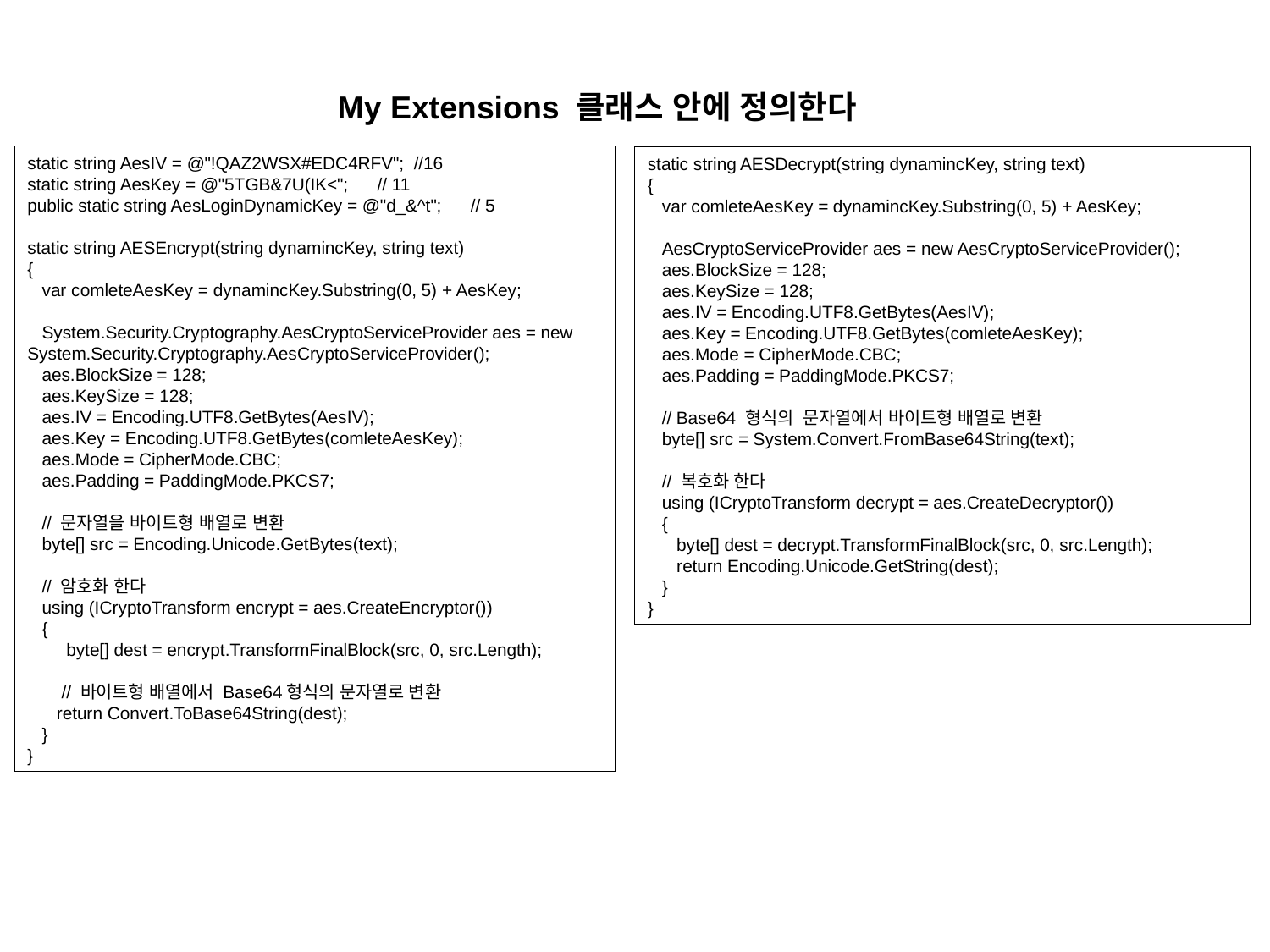

My Extensions 클래스 안에 정의한다
static string AesIV = @"!QAZ2WSX#EDC4RFV";  //16
static string AesKey = @"5TGB&7U(IK<";      // 11
public static string AesLoginDynamicKey = @"d_&^t";      // 5

static string AESEncrypt(string dynamincKey, string text)
{
   var comleteAesKey = dynamincKey.Substring(0, 5) + AesKey;

   System.Security.Cryptography.AesCryptoServiceProvider aes = new System.Security.Cryptography.AesCryptoServiceProvider();
   aes.BlockSize = 128;
   aes.KeySize = 128;
   aes.IV = Encoding.UTF8.GetBytes(AesIV);
   aes.Key = Encoding.UTF8.GetBytes(comleteAesKey);
   aes.Mode = CipherMode.CBC;
   aes.Padding = PaddingMode.PKCS7;

   // 문자열을 바이트형 배열로 변환
   byte[] src = Encoding.Unicode.GetBytes(text);

   // 암호화 한다
   using (ICryptoTransform encrypt = aes.CreateEncryptor())
   {
        byte[] dest = encrypt.TransformFinalBlock(src, 0, src.Length);

       // 바이트형 배열에서 Base64형식의 문자열로 변환
      return Convert.ToBase64String(dest);
   }
}
static string AESDecrypt(string dynamincKey, string text)
{
   var comleteAesKey = dynamincKey.Substring(0, 5) + AesKey;

   AesCryptoServiceProvider aes = new AesCryptoServiceProvider();
   aes.BlockSize = 128;
   aes.KeySize = 128;
   aes.IV = Encoding.UTF8.GetBytes(AesIV);
   aes.Key = Encoding.UTF8.GetBytes(comleteAesKey);
   aes.Mode = CipherMode.CBC;
   aes.Padding = PaddingMode.PKCS7;

   // Base64 형식의  문자열에서 바이트형 배열로 변환
   byte[] src = System.Convert.FromBase64String(text);

   // 복호화 한다
   using (ICryptoTransform decrypt = aes.CreateDecryptor())
   {
      byte[] dest = decrypt.TransformFinalBlock(src, 0, src.Length);
      return Encoding.Unicode.GetString(dest);
   }
}